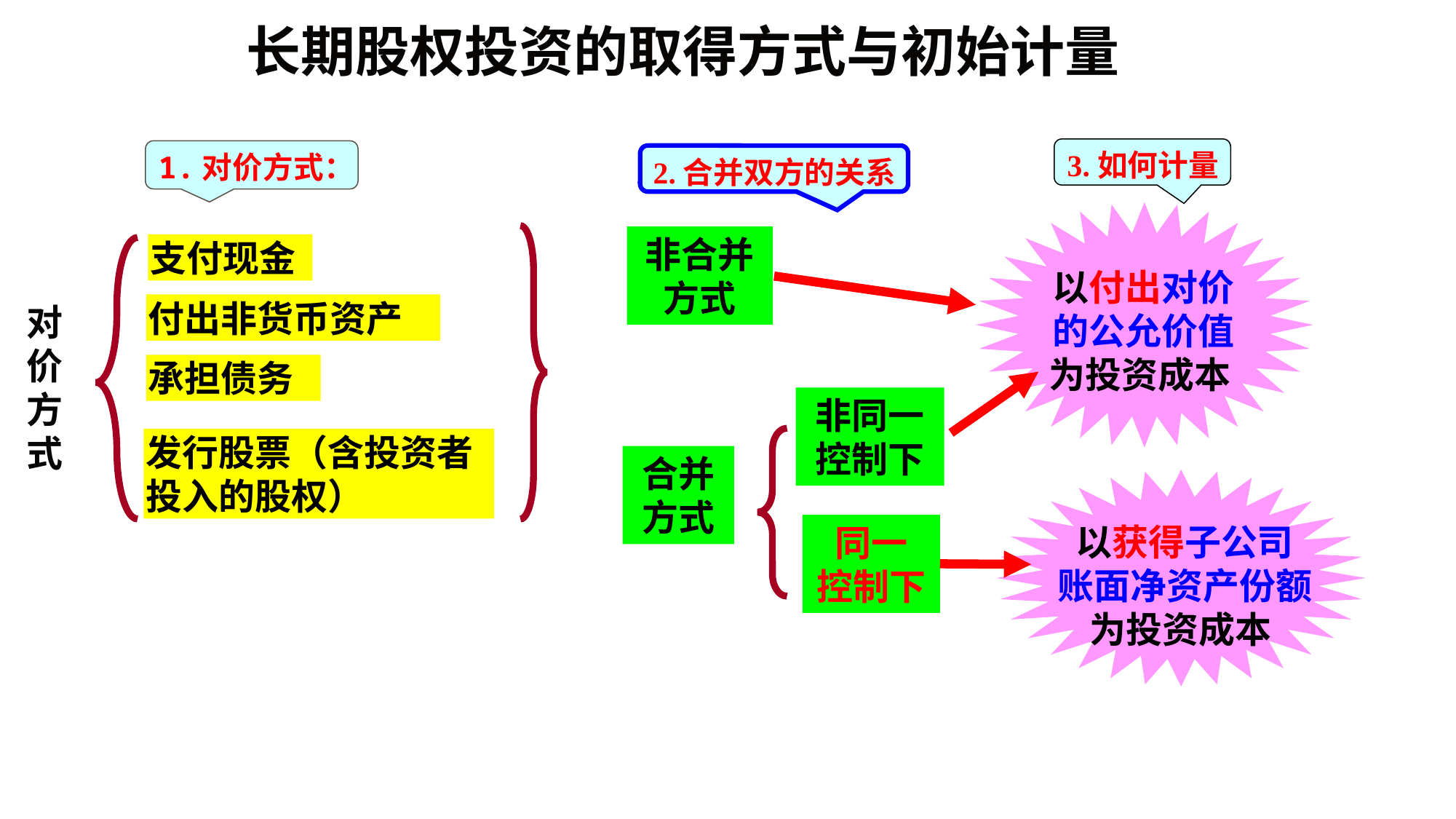

长期股权投资的取得方式与初始计量
3.如何计量
1.对价方式：
2.合并双方的关系

非合并
方式
支付现金

以付出对价
的公允价值
为投资成本

对
价
方
式
付出非货币资产
承担债务
非同一
控制下
发行股票（含投资者投入的股权）

合并
方式

以获得子公司
账面净资产份额
为投资成本
同一
控制下